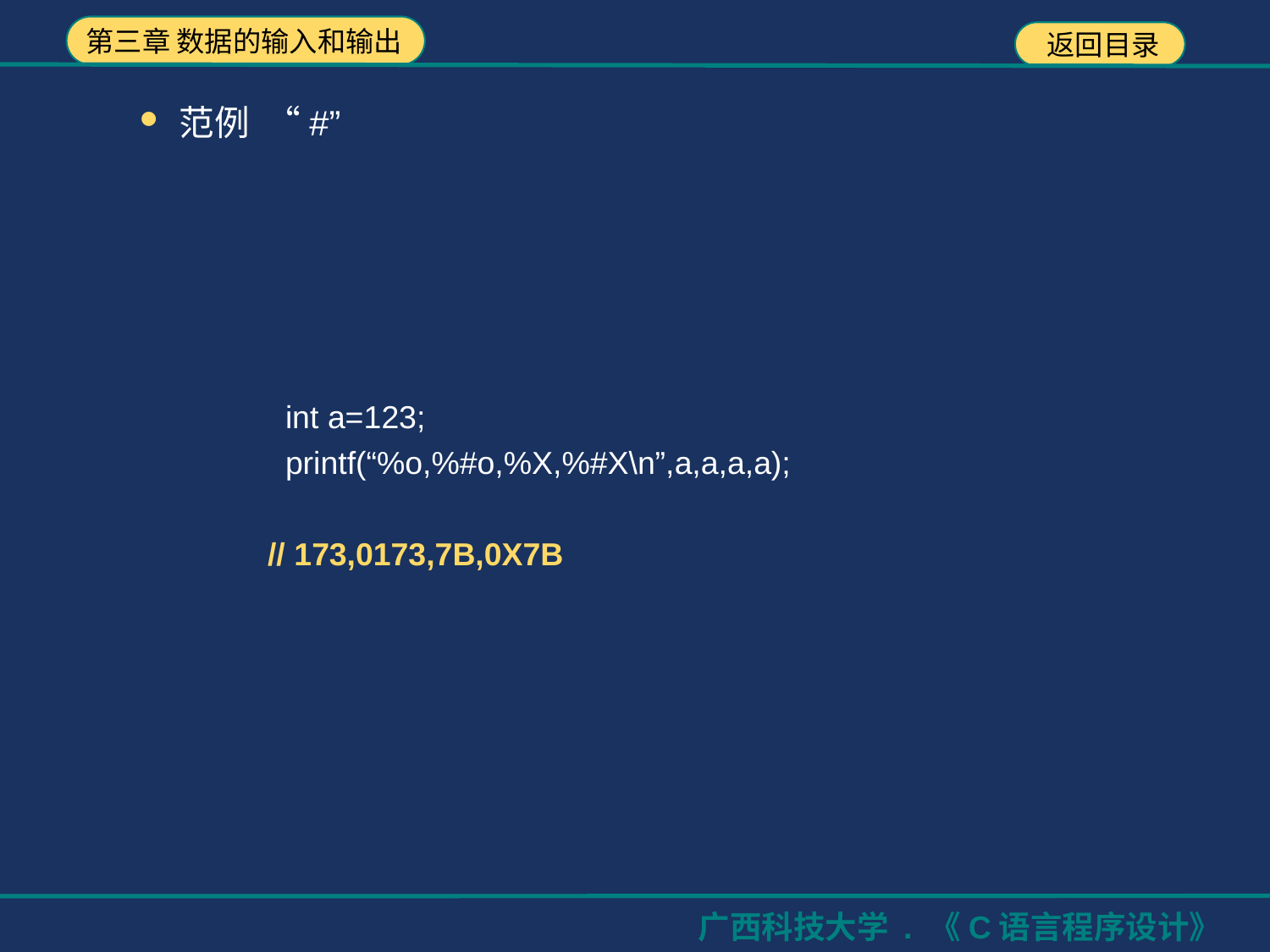

范例  “#”
  int a=123;
  printf(“%o,%#o,%X,%#X\n”,a,a,a,a);

// 173,0173,7B,0X7B